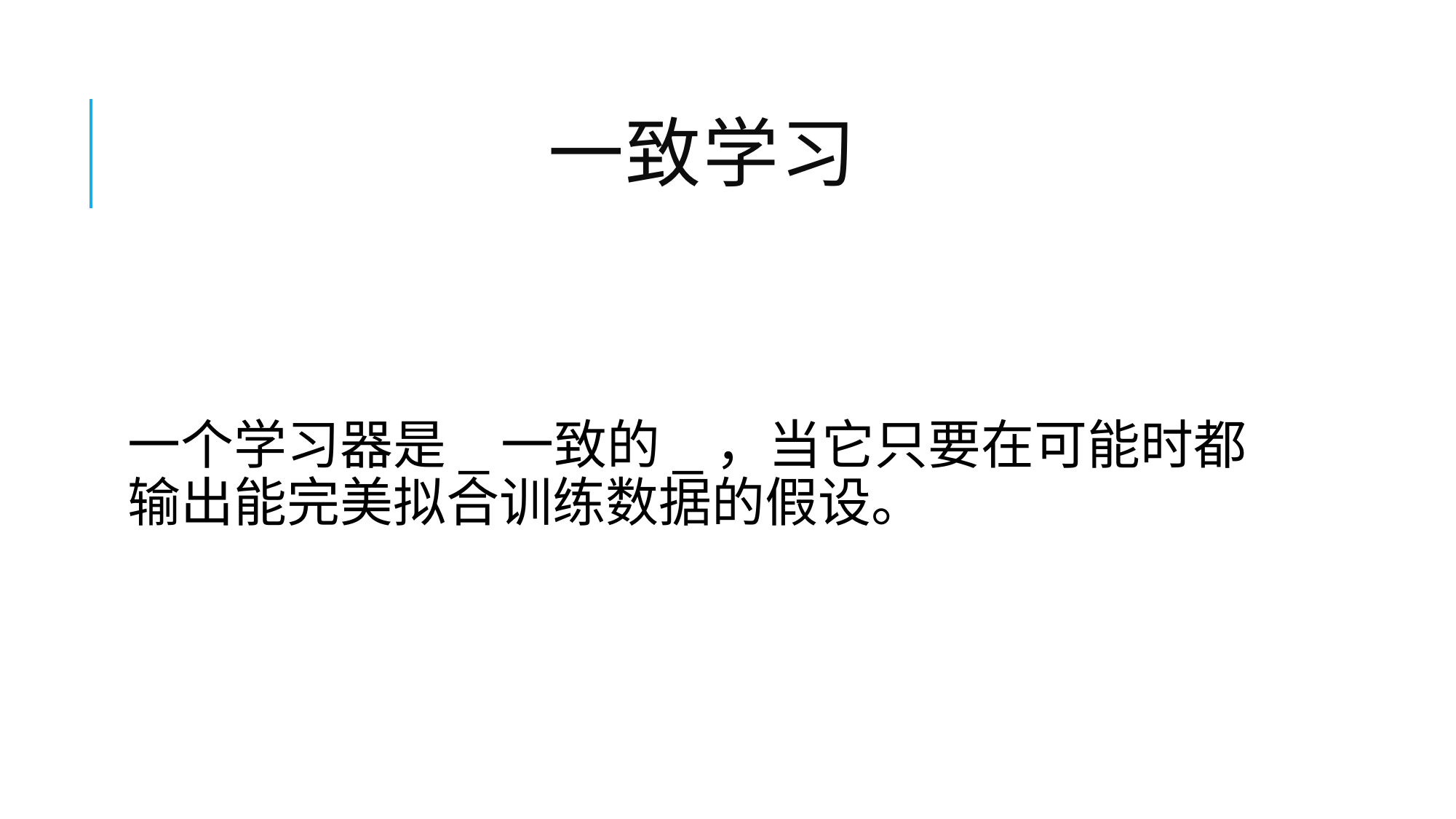

# 一致学习

一个学习器是_一致的_，当它只要在可能时都输出能完美拟合训练数据的假设。